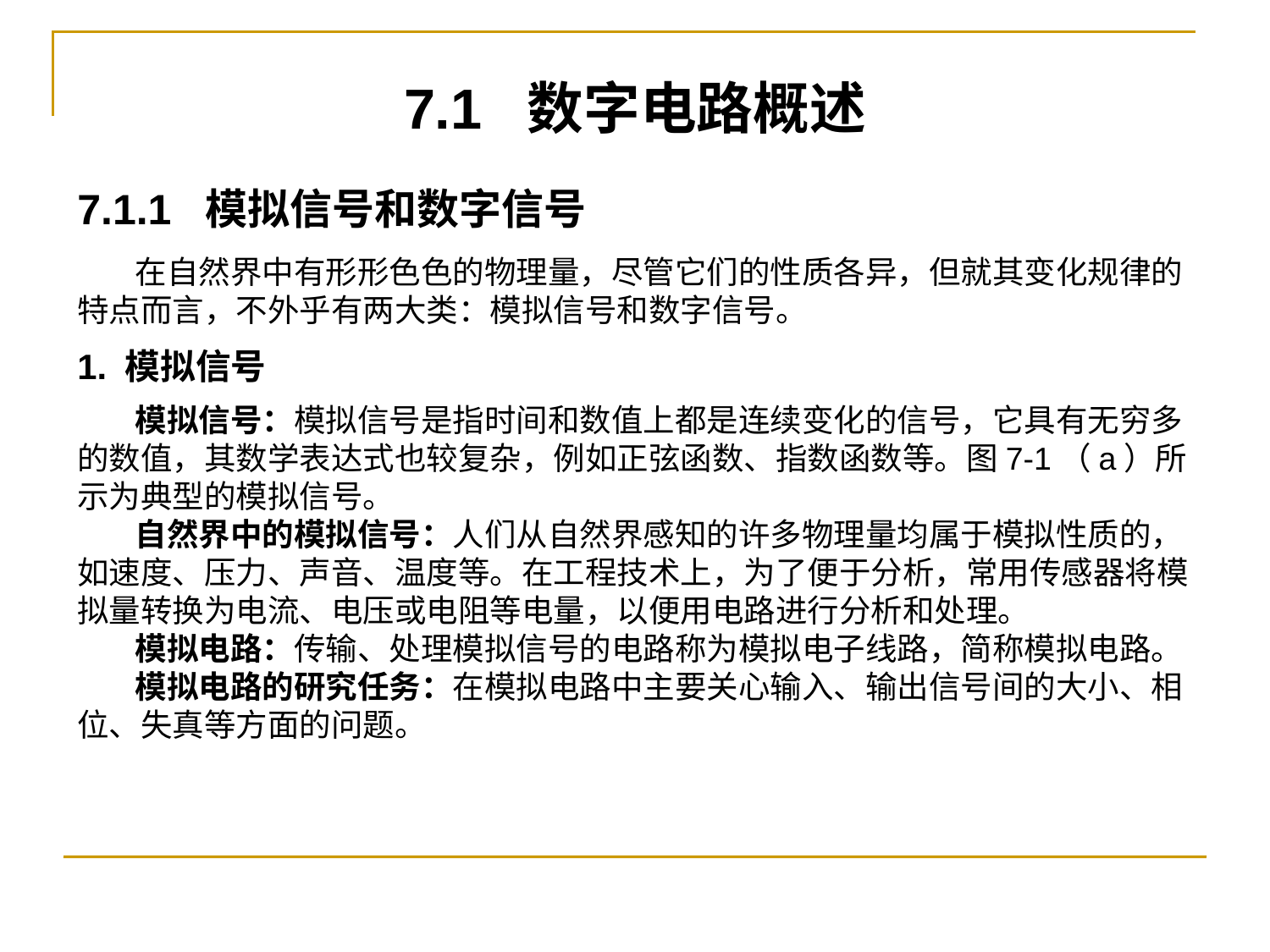

7.1  数字电路概述
7.1.1  模拟信号和数字信号
       在自然界中有形形色色的物理量，尽管它们的性质各异，但就其变化规律的特点而言，不外乎有两大类：模拟信号和数字信号。
1. 模拟信号
       模拟信号：模拟信号是指时间和数值上都是连续变化的信号，它具有无穷多的数值，其数学表达式也较复杂，例如正弦函数、指数函数等。图7-1（a）所示为典型的模拟信号。
       自然界中的模拟信号：人们从自然界感知的许多物理量均属于模拟性质的，如速度、压力、声音、温度等。在工程技术上，为了便于分析，常用传感器将模拟量转换为电流、电压或电阻等电量，以便用电路进行分析和处理。
       模拟电路：传输、处理模拟信号的电路称为模拟电子线路，简称模拟电路。
       模拟电路的研究任务：在模拟电路中主要关心输入、输出信号间的大小、相位、失真等方面的问题。